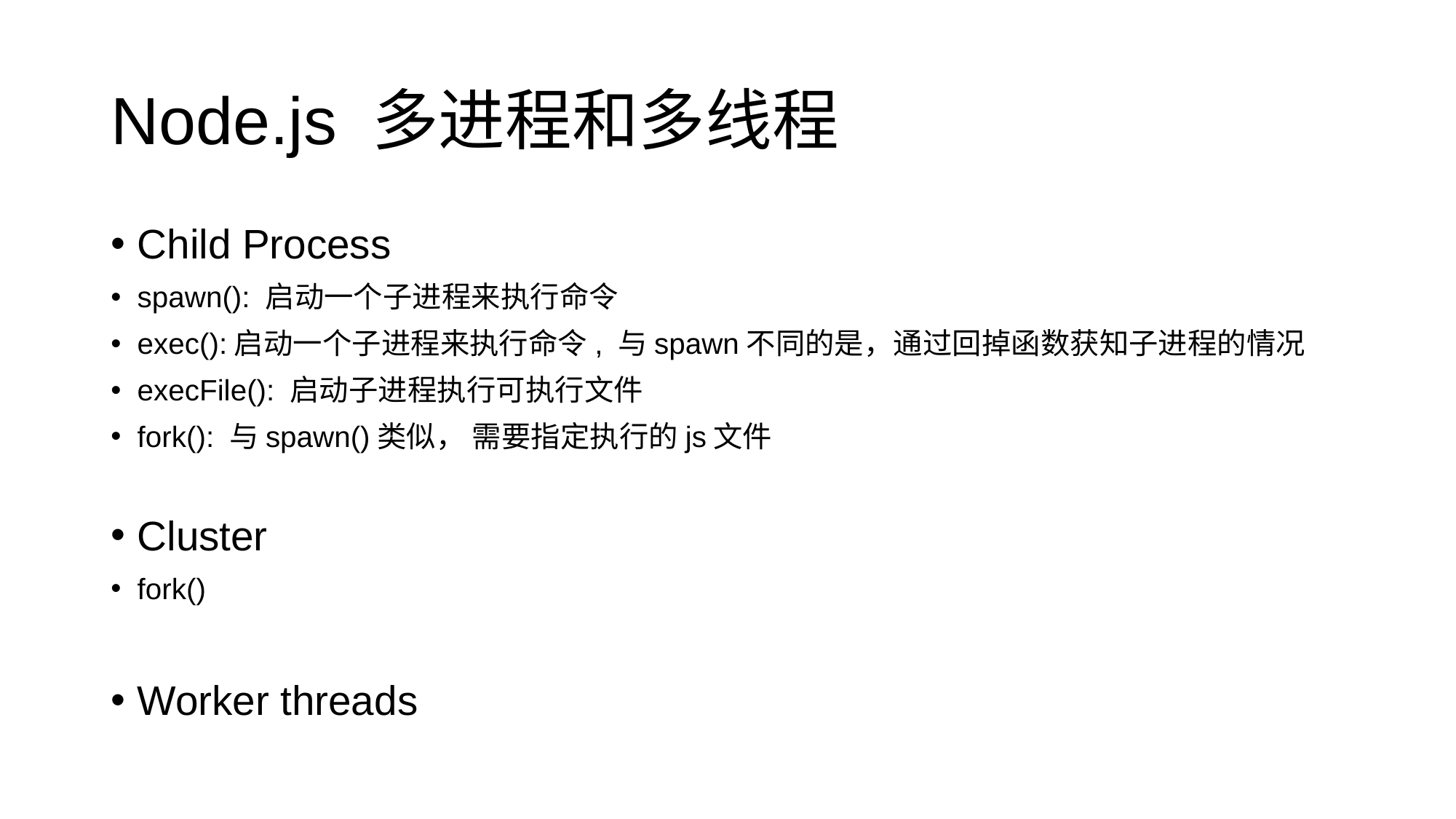

# Node.js 多进程和多线程
Child Process
spawn(): 启动一个子进程来执行命令
exec():启动一个子进程来执行命令, 与spawn不同的是，通过回掉函数获知子进程的情况
execFile(): 启动子进程执行可执行文件
fork(): 与spawn()类似， 需要指定执行的js文件

Cluster
fork()

Worker threads